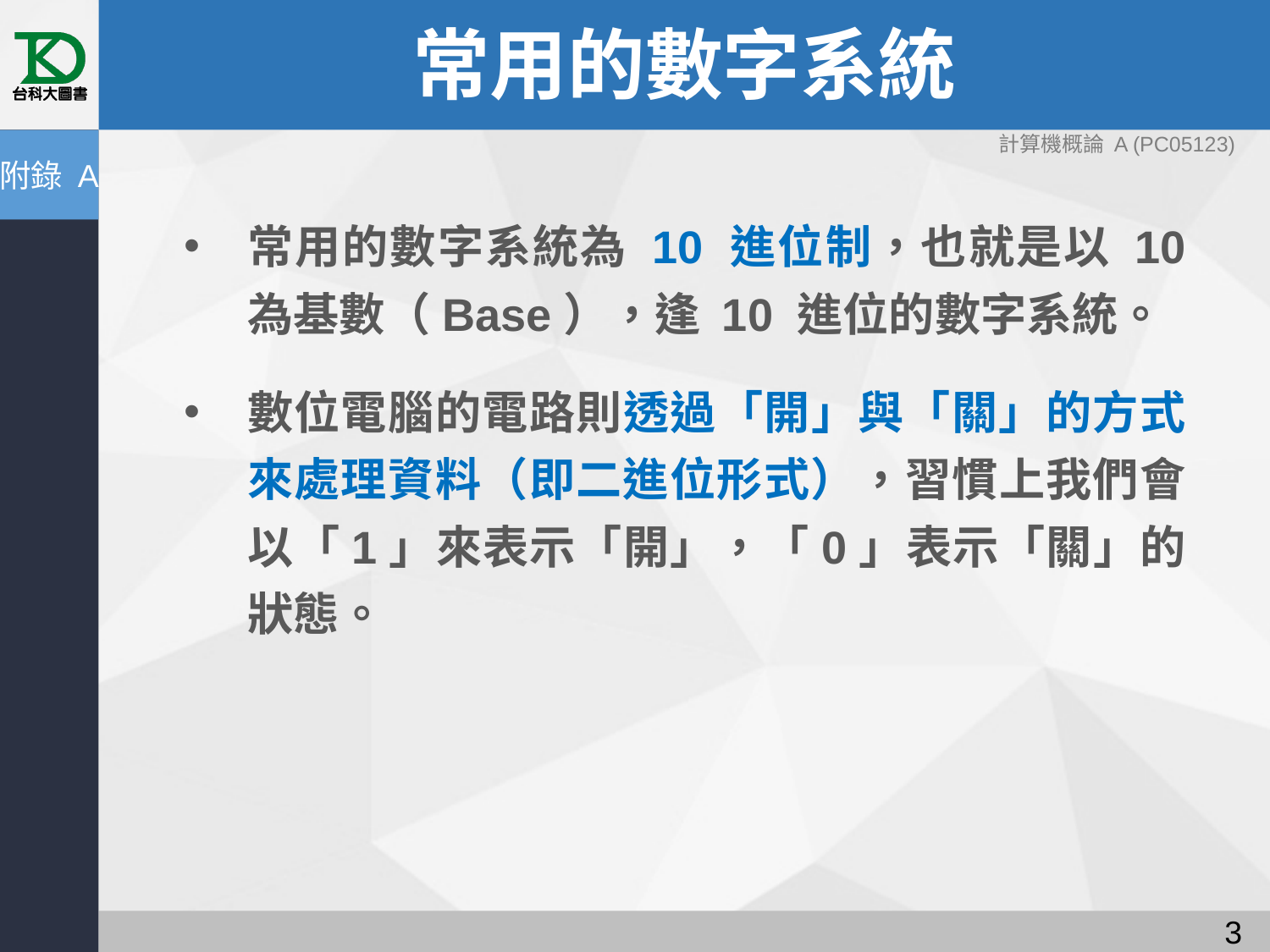

# 常用的數字系統
計算機概論 A (PC05123)
附錄 A
常用的數字系統為 10 進位制，也就是以 10 為基數（Base），逢 10 進位的數字系統。
數位電腦的電路則透過「開」與「關」的方式來處理資料（即二進位形式），習慣上我們會以「1」來表示「開」，「0」表示「關」的狀態。
3